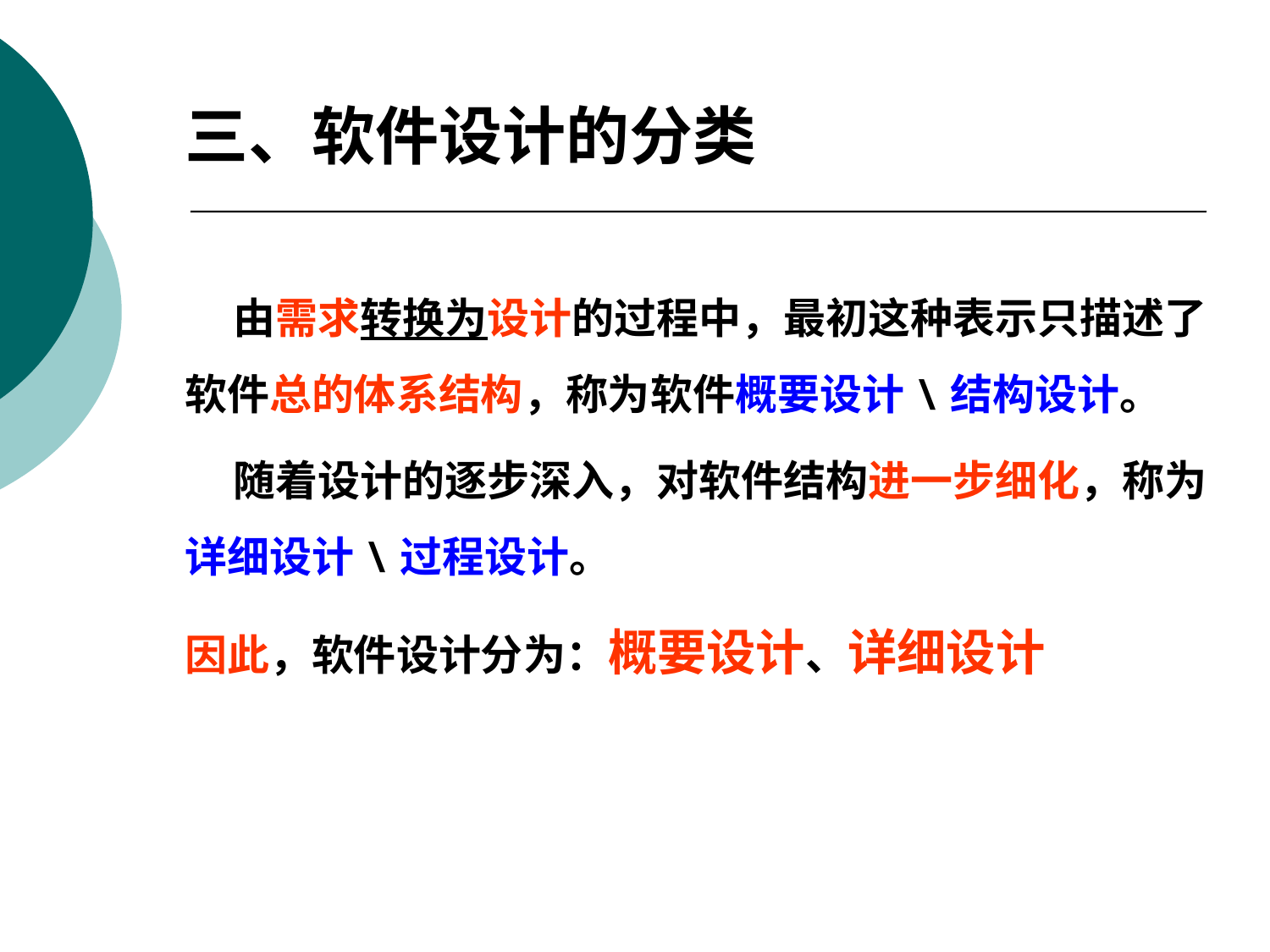

三、软件设计的分类
     由需求转换为设计的过程中，最初这种表示只描述了软件总的体系结构，称为软件概要设计\结构设计。
    随着设计的逐步深入，对软件结构进一步细化，称为详细设计\过程设计。
因此，软件设计分为：概要设计、详细设计